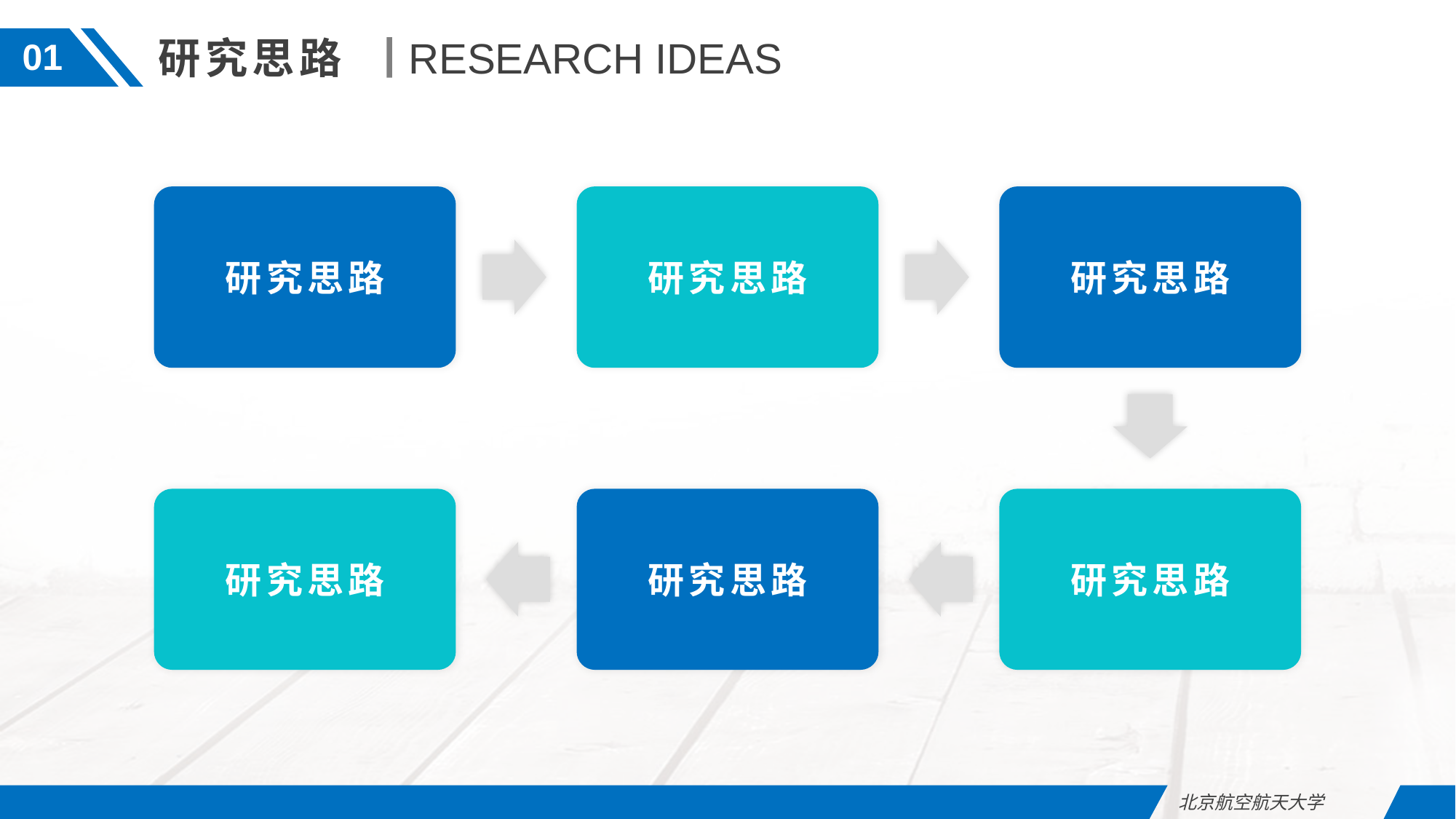

研究思路
RESEARCH IDEAS

01

研究思路
研究思路
研究思路

研究思路
研究思路
研究思路

北京航空航天大学